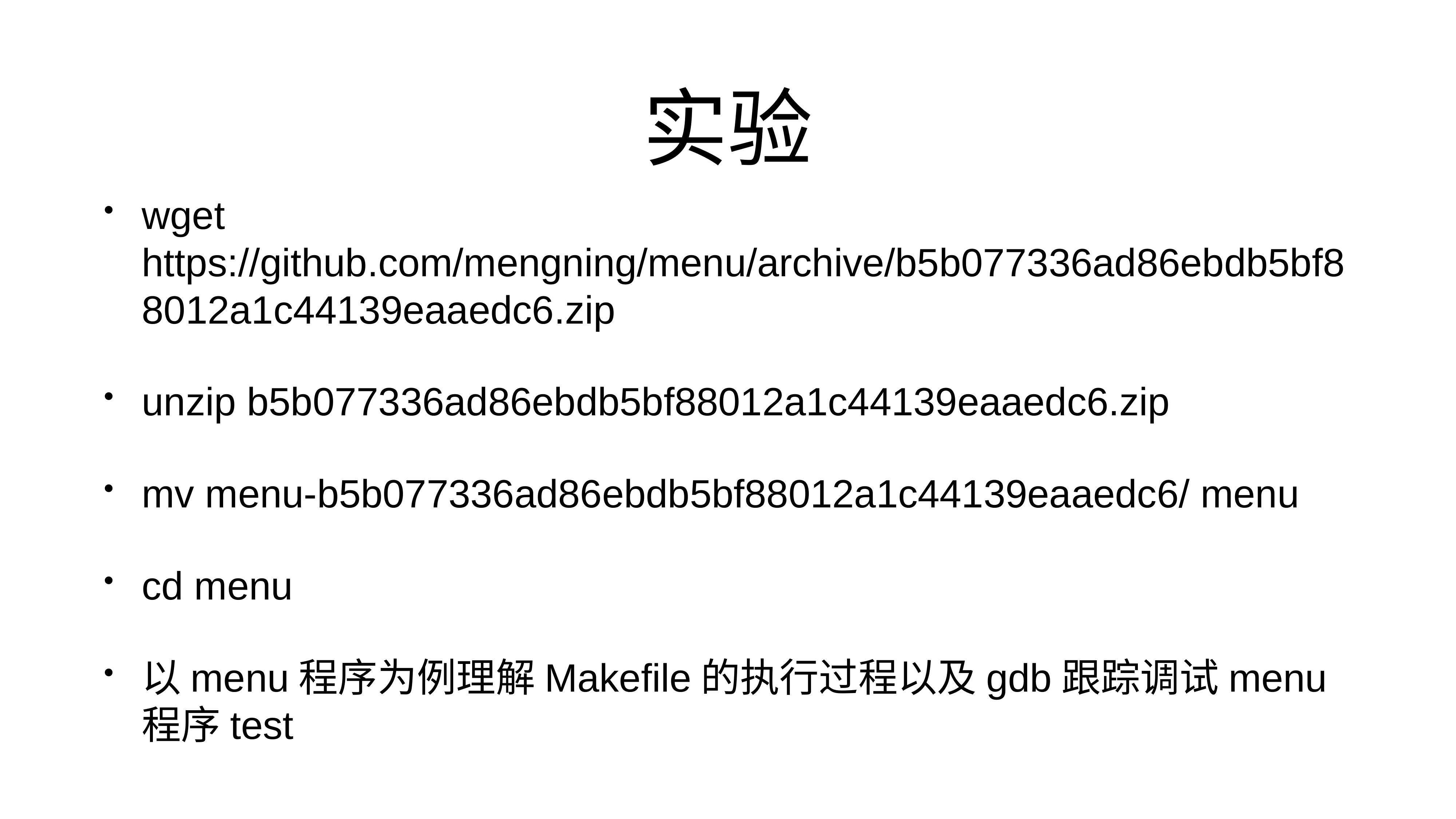

# 实验
wget https://github.com/mengning/menu/archive/b5b077336ad86ebdb5bf88012a1c44139eaaedc6.zip
unzip b5b077336ad86ebdb5bf88012a1c44139eaaedc6.zip
mv menu-b5b077336ad86ebdb5bf88012a1c44139eaaedc6/ menu
cd menu
以menu程序为例理解Makefile的执行过程以及gdb跟踪调试menu程序test